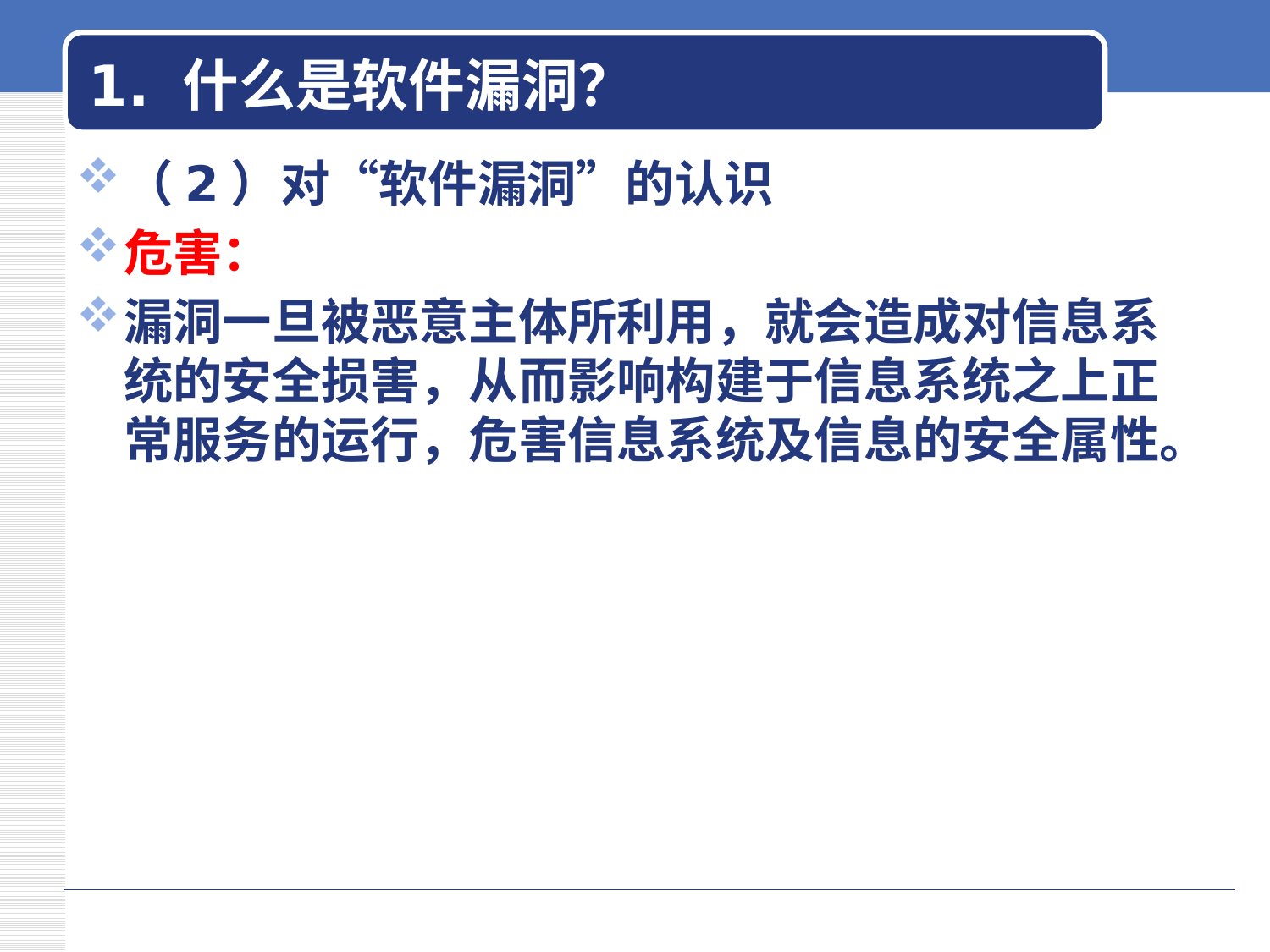

# 1. 什么是软件漏洞？
（2）对“软件漏洞”的认识
危害：
漏洞一旦被恶意主体所利用，就会造成对信息系统的安全损害，从而影响构建于信息系统之上正常服务的运行，危害信息系统及信息的安全属性。